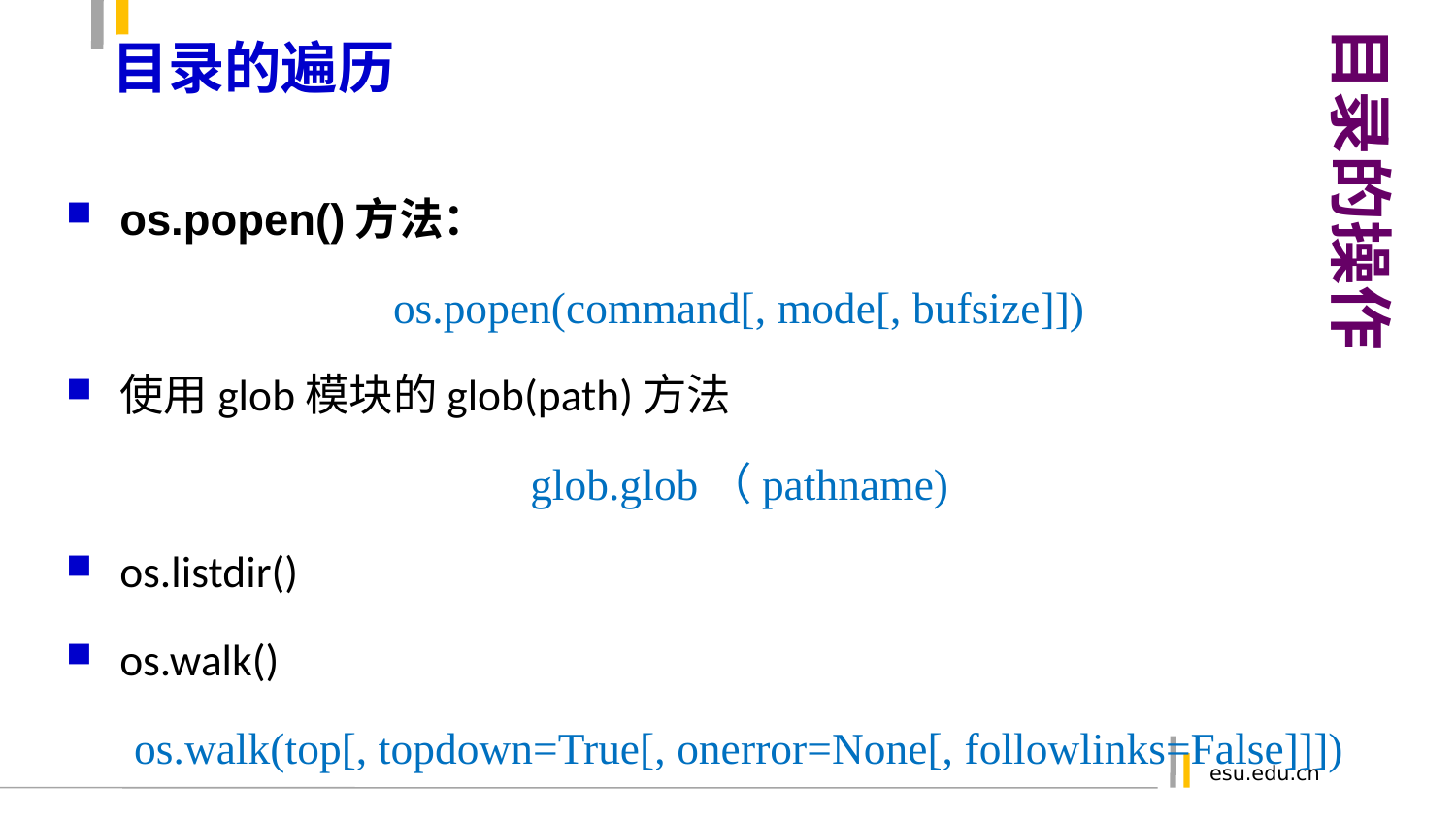

目录的操作
目录的遍历
os.popen()方法：
os.popen(command[, mode[, bufsize]])
使用glob模块的glob(path)方法
glob.glob（pathname)
os.listdir()
os.walk()
os.walk(top[, topdown=True[, onerror=None[, followlinks=False]]])